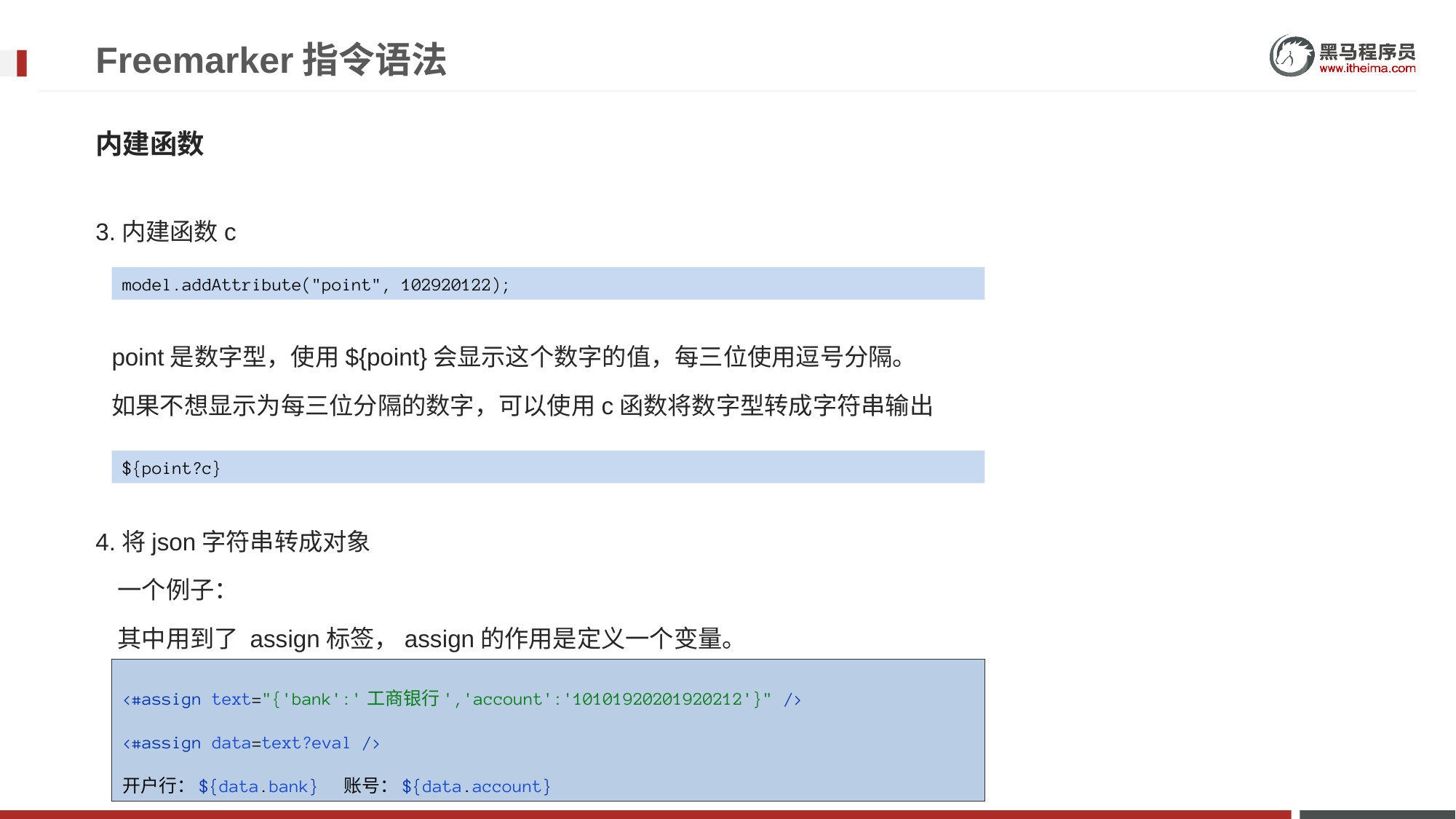

# Freemarker指令语法
内建函数
3.内建函数c
model.addAttribute("point", 102920122);
point是数字型，使用${point}会显示这个数字的值，每三位使用逗号分隔。
如果不想显示为每三位分隔的数字，可以使用c函数将数字型转成字符串输出
${point?c}
4.将json字符串转成对象
   一个例子：
   其中用到了 assign标签，assign的作用是定义一个变量。
<#assign text="{'bank':'工商银行','account':'10101920201920212'}" />
<#assign data=text?eval />
开户行：${data.bank}  账号：${data.account}